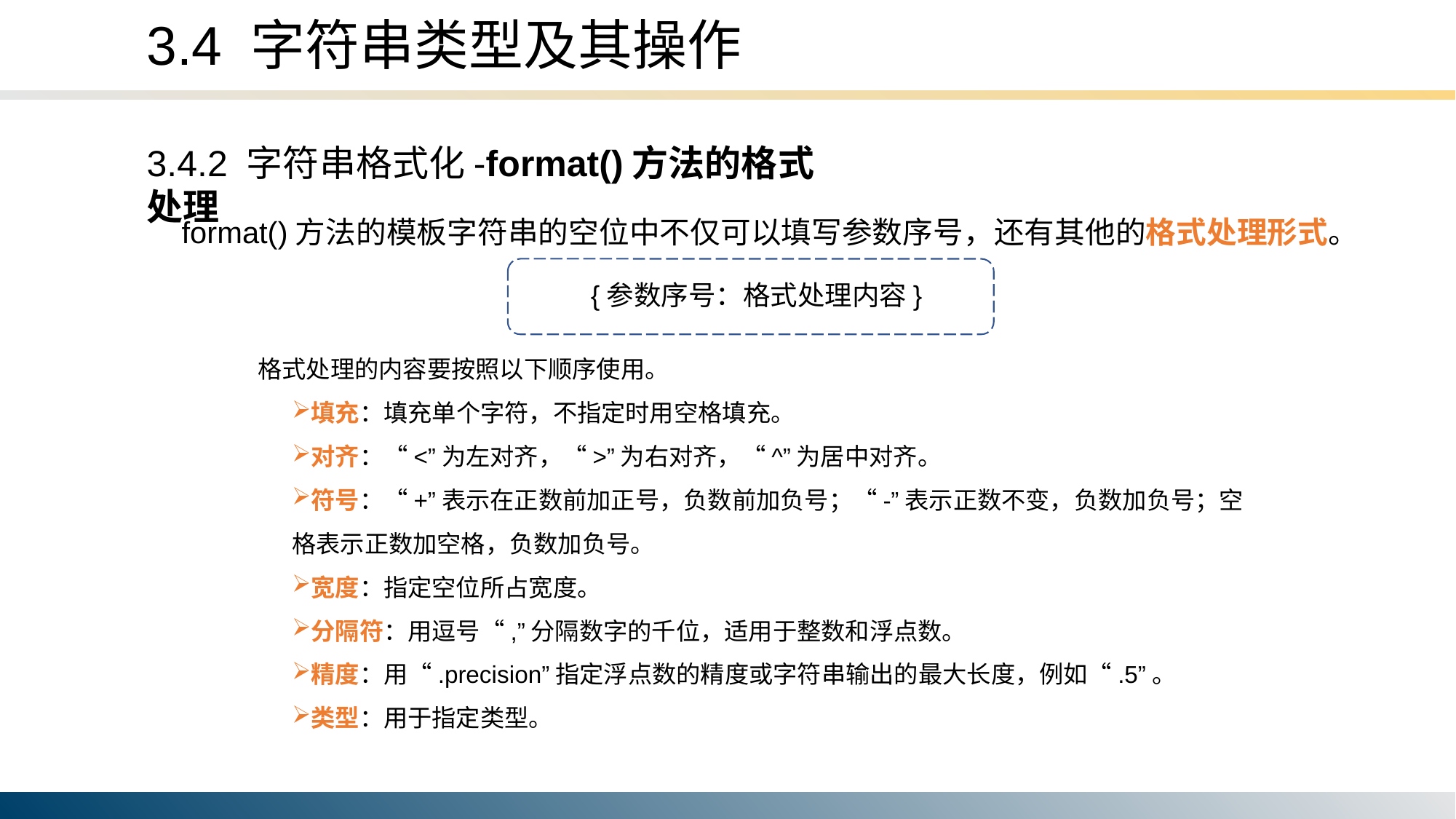

3.4 字符串类型及其操作

3.4.2 字符串格式化-format()方法的格式处理
format()方法的模板字符串的空位中不仅可以填写参数序号，还有其他的格式处理形式。

{参数序号：格式处理内容}
格式处理的内容要按照以下顺序使用。
填充：填充单个字符，不指定时用空格填充。
对齐：“<”为左对齐，“>”为右对齐，“^”为居中对齐。
符号：“+”表示在正数前加正号，负数前加负号；“-”表示正数不变，负数加负号；空格表示正数加空格，负数加负号。
宽度：指定空位所占宽度。
分隔符：用逗号“,”分隔数字的千位，适用于整数和浮点数。
精度：用“.precision”指定浮点数的精度或字符串输出的最大长度，例如“.5”。
类型：用于指定类型。